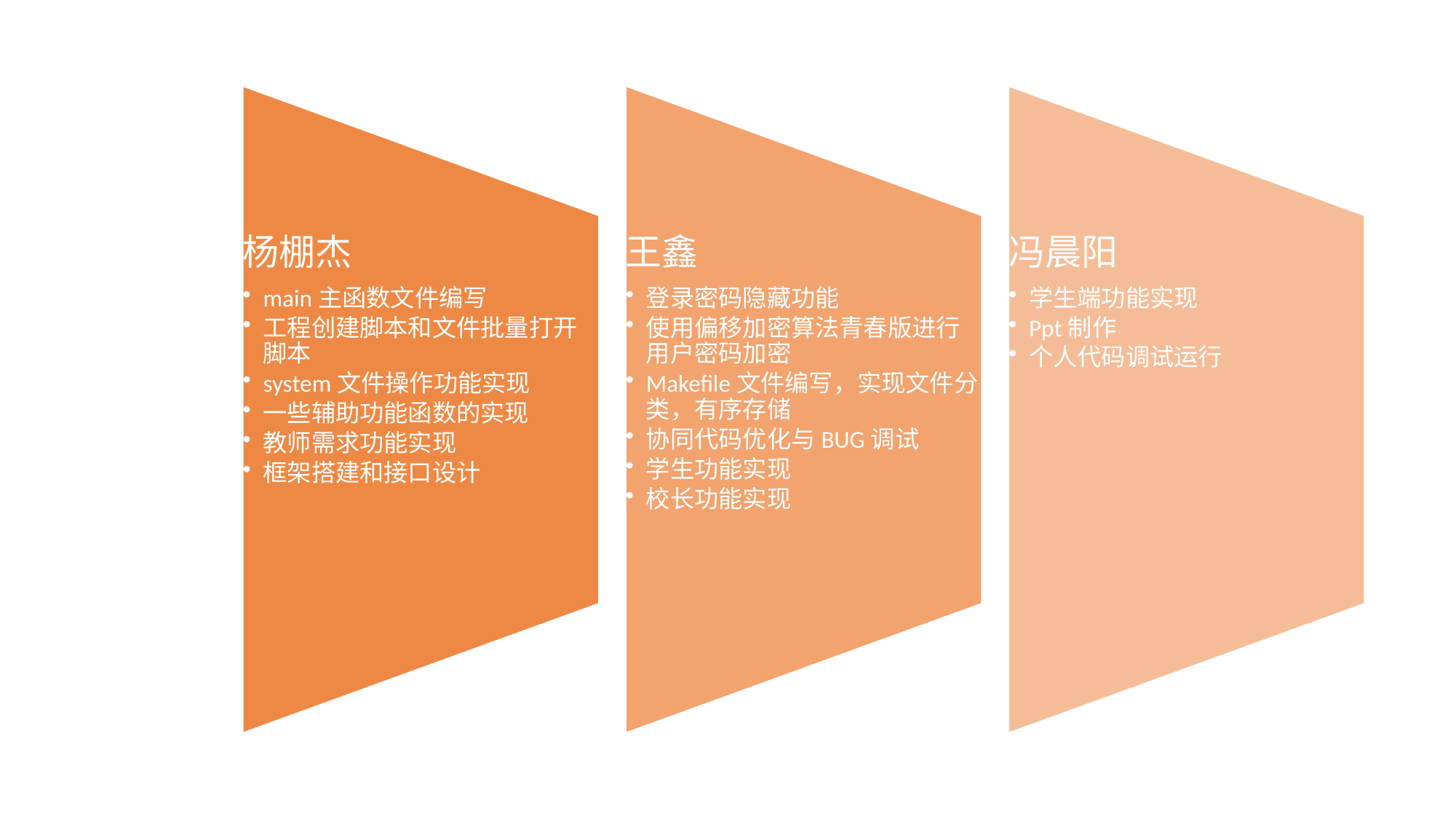

杨棚杰
main主函数文件编写
工程创建脚本和文件批量打开脚本
system文件操作功能实现
一些辅助功能函数的实现
教师需求功能实现
框架搭建和接口设计

王鑫
登录密码隐藏功能
使用偏移加密算法青春版进行用户密码加密
Makefile文件编写，实现文件分类，有序存储
协同代码优化与BUG调试
学生功能实现
校长功能实现

冯晨阳
学生端功能实现
Ppt制作
个人代码调试运行